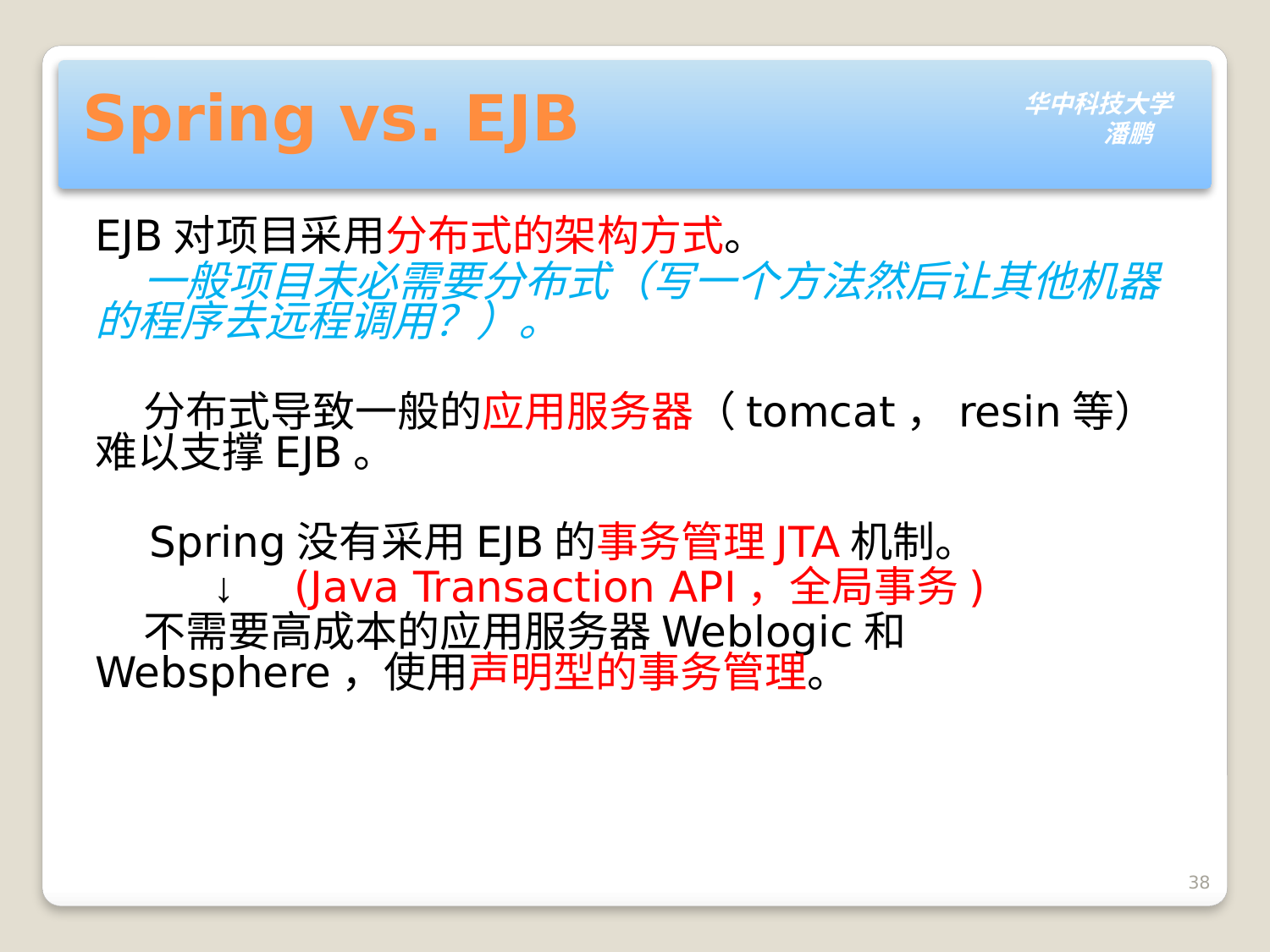

Spring vs. EJB
EJB对项目采用分布式的架构方式。
    一般项目未必需要分布式（写一个方法然后让其他机器的程序去远程调用？）。

    分布式导致一般的应用服务器（tomcat，resin等）难以支撑EJB。

    Spring没有采用EJB的事务管理JTA机制。
          ↓     (Java Transaction API，全局事务)
    不需要高成本的应用服务器Weblogic和Websphere，使用声明型的事务管理。
38